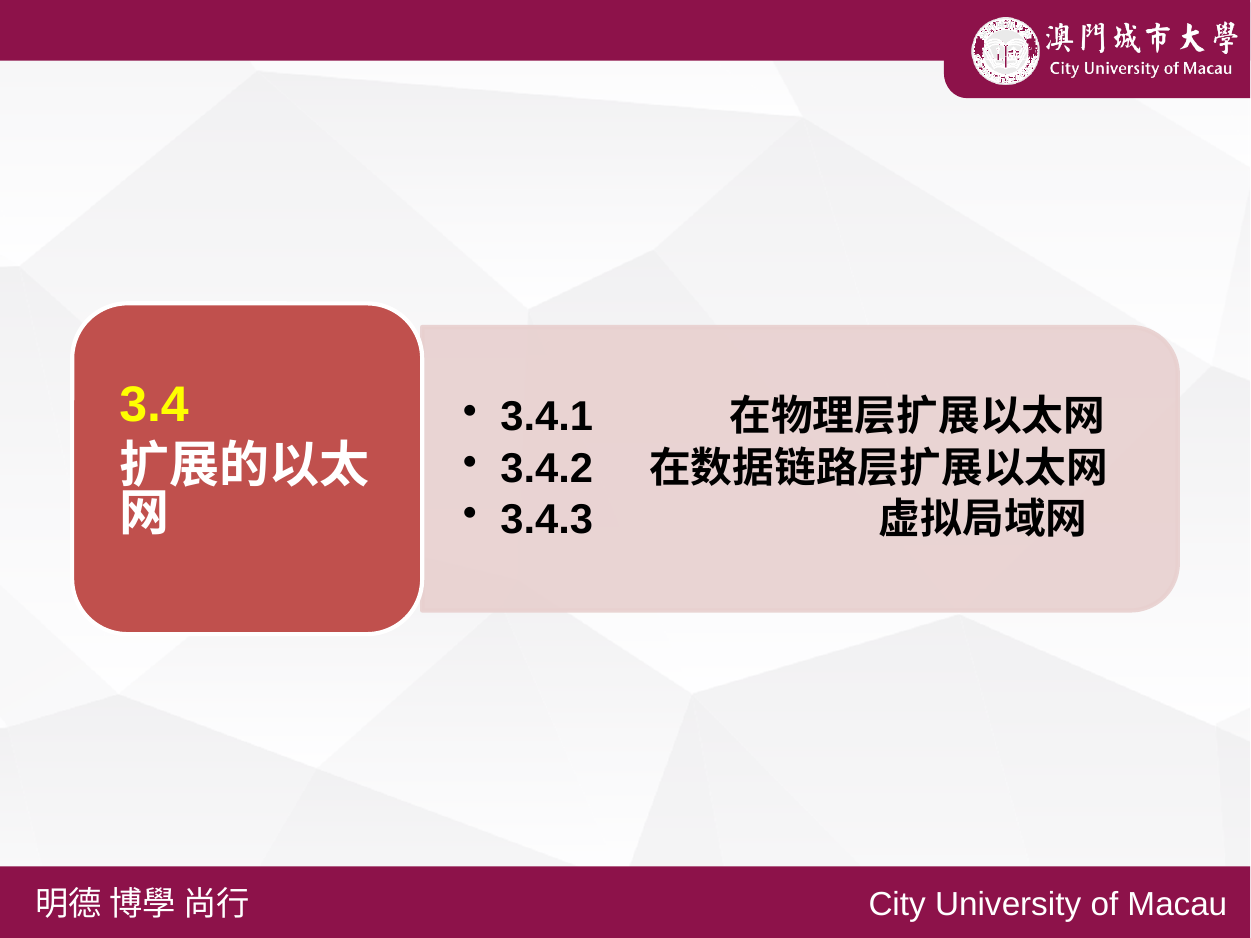

3.4.1           在物理层扩展以太网
3.4.2    在数据链路层扩展以太网
3.4.3                        虚拟局域网
3.4
扩展的以太网